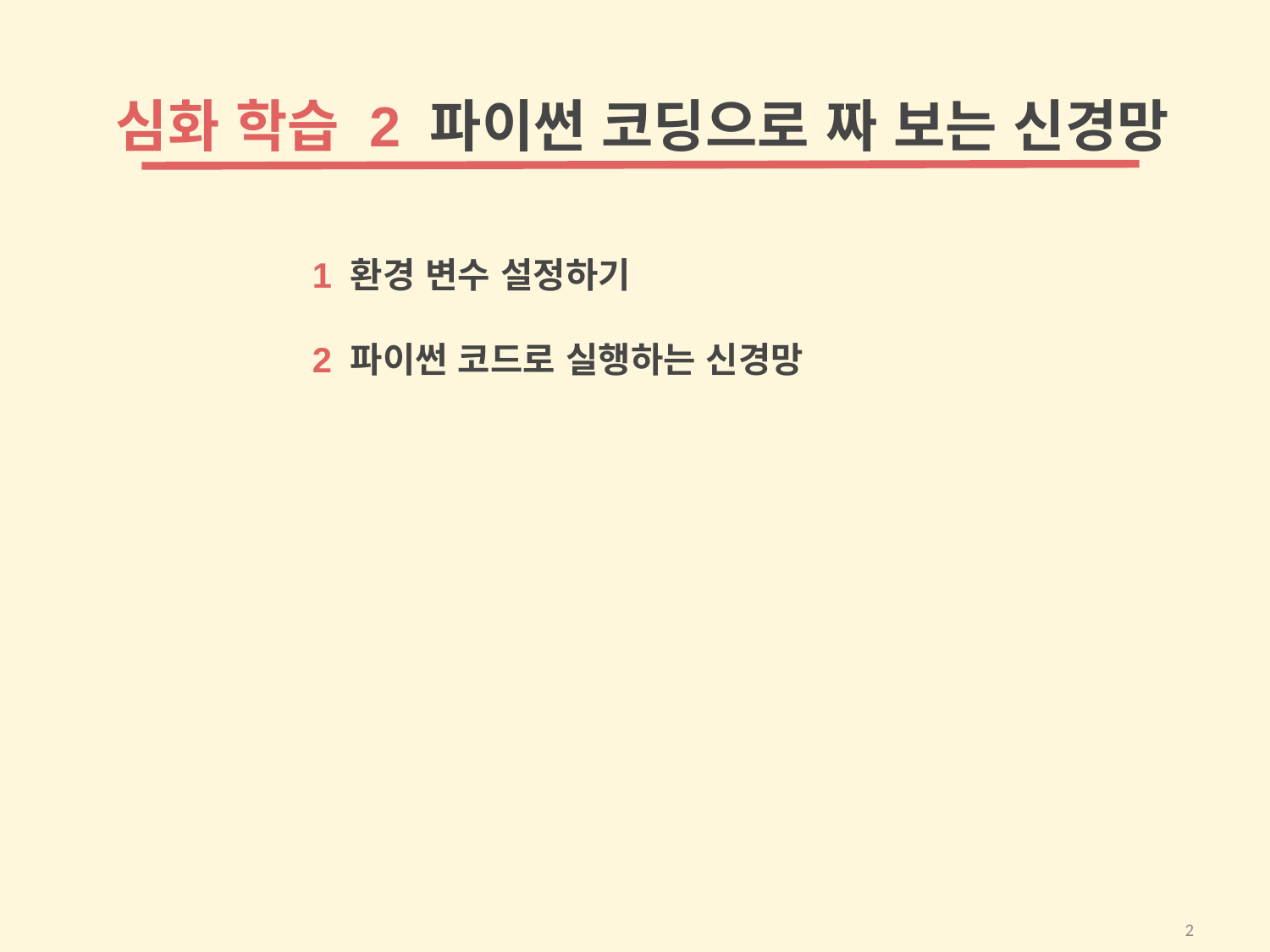

심화 학습 2 파이썬 코딩으로 짜 보는 신경망
1 환경 변수 설정하기
2 파이썬 코드로 실행하는 신경망
2